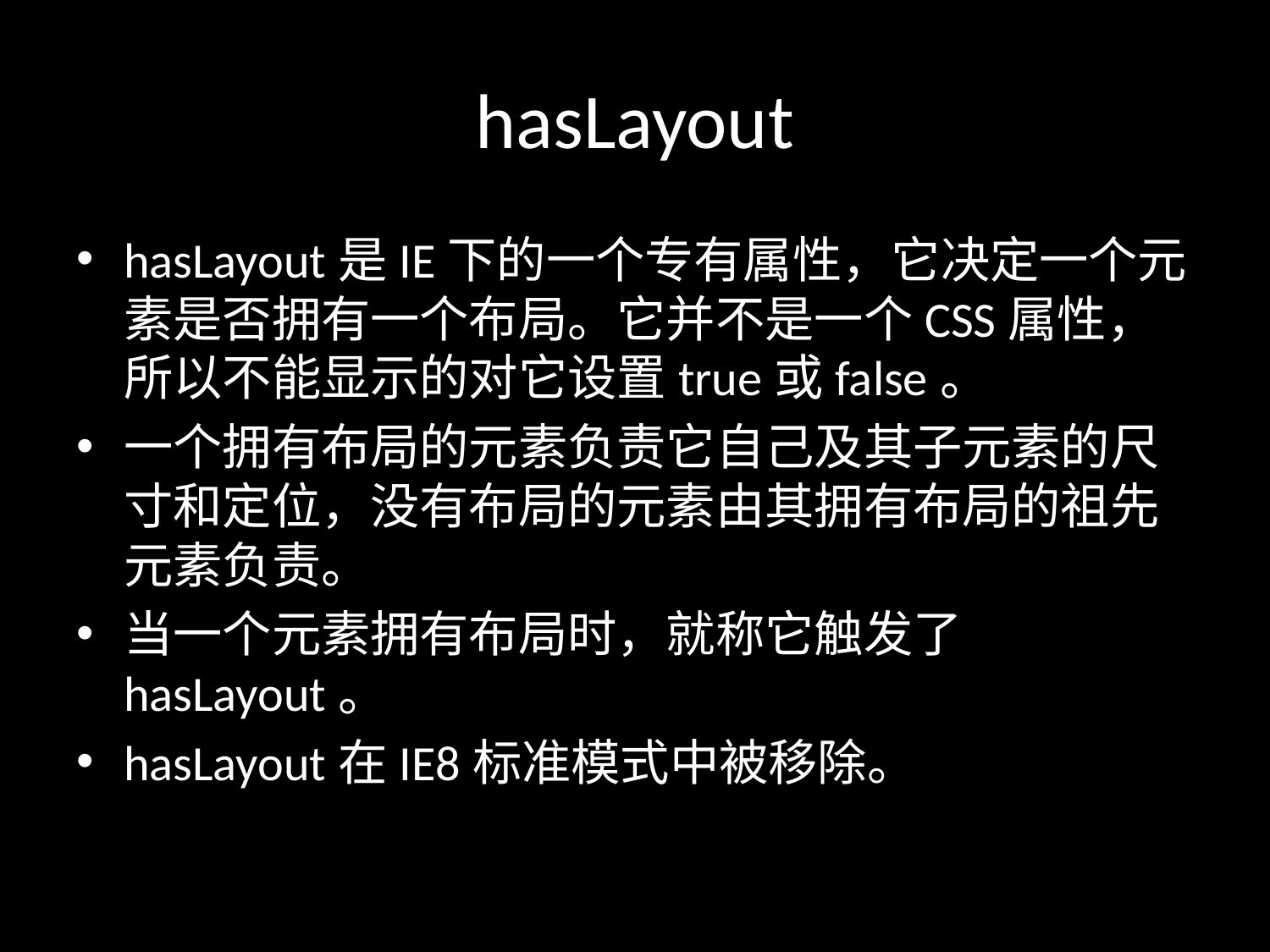

# hasLayout
hasLayout是IE下的一个专有属性，它决定一个元素是否拥有一个布局。它并不是一个CSS属性，所以不能显示的对它设置true或false。
一个拥有布局的元素负责它自己及其子元素的尺寸和定位，没有布局的元素由其拥有布局的祖先元素负责。
当一个元素拥有布局时，就称它触发了hasLayout。
hasLayout在IE8标准模式中被移除。